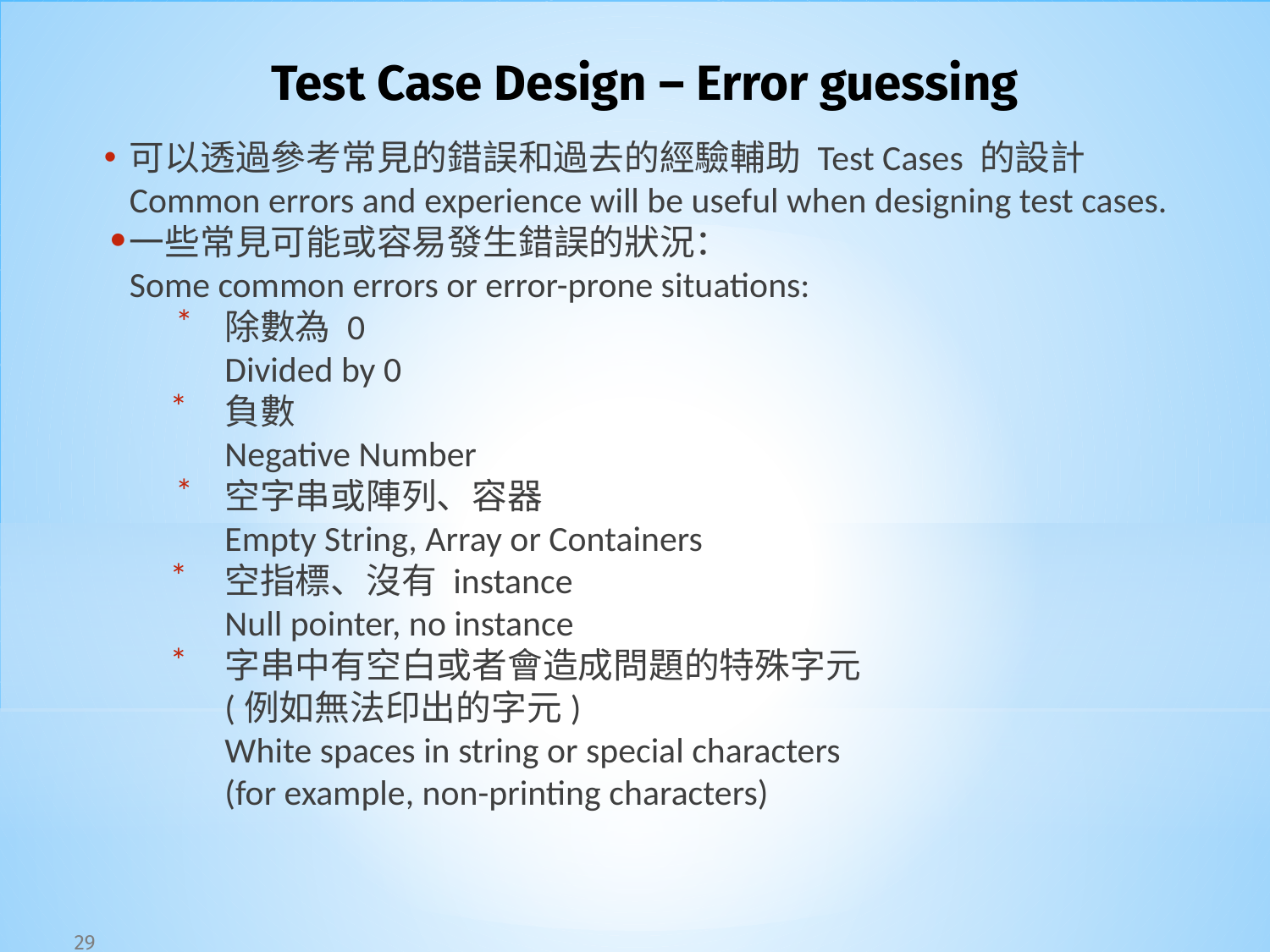

# Test Case Design – Error guessing
可以透過參考常見的錯誤和過去的經驗輔助 Test Cases 的設計
Common errors and experience will be useful when designing test cases.
一些常見可能或容易發生錯誤的狀況：
Some common errors or error-prone situations:
除數為 0
Divided by 0
負數
Negative Number
空字串或陣列、容器
Empty String, Array or Containers
空指標、沒有 instance
Null pointer, no instance
字串中有空白或者會造成問題的特殊字元
(例如無法印出的字元)
White spaces in string or special characters
(for example, non-printing characters)
29